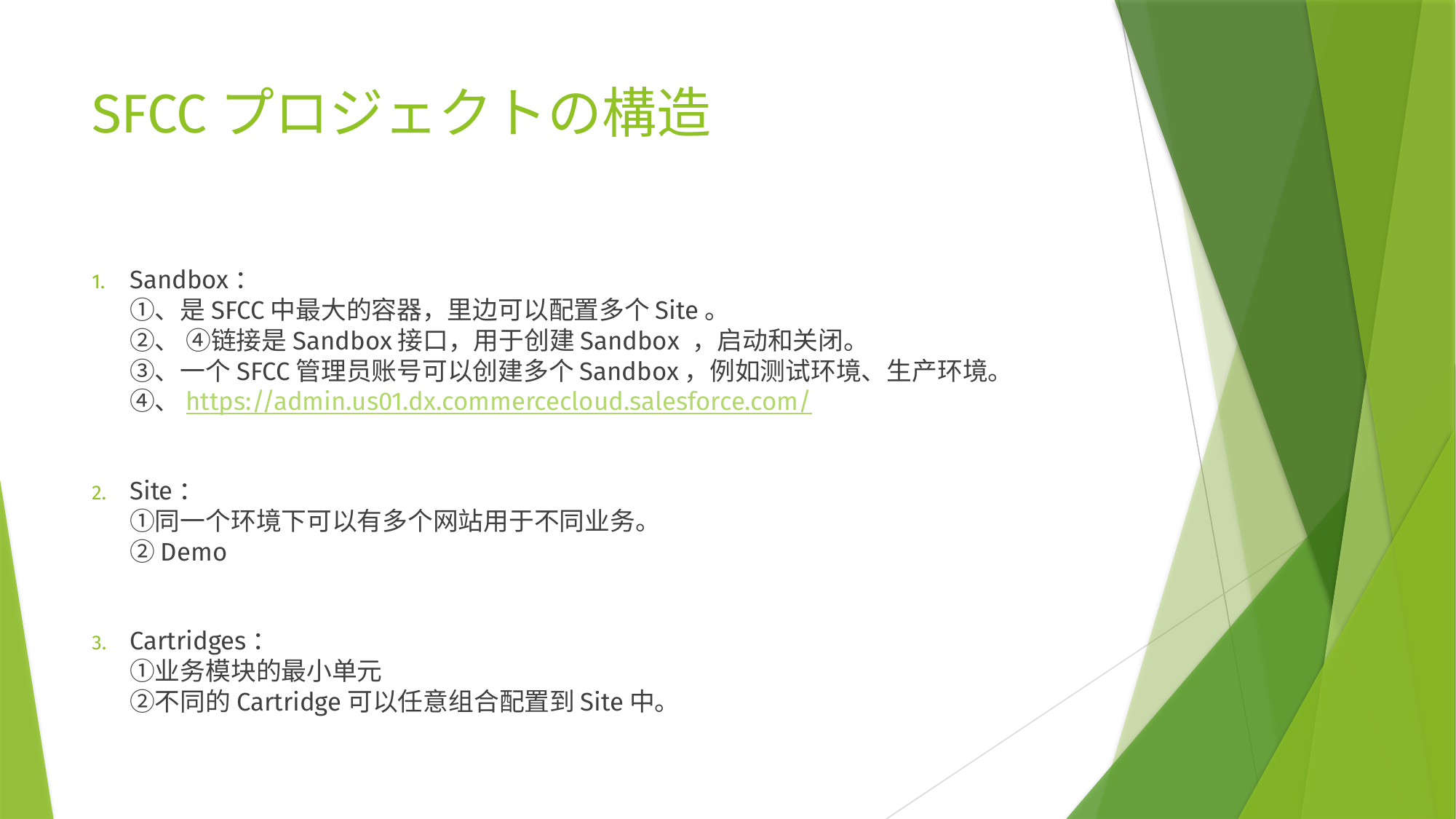

# SFCCプロジェクトの構造
Sandbox：
①、是SFCC中最大的容器，里边可以配置多个Site。
②、 ④链接是Sandbox接口，用于创建Sandbox ，启动和关闭。
③、一个SFCC管理员账号可以创建多个Sandbox，例如测试环境、生产环境。
④、https://admin.us01.dx.commercecloud.salesforce.com/

Site：
①同一个环境下可以有多个网站用于不同业务。
②Demo

Cartridges：
①业务模块的最小单元
②不同的Cartridge可以任意组合配置到Site中。